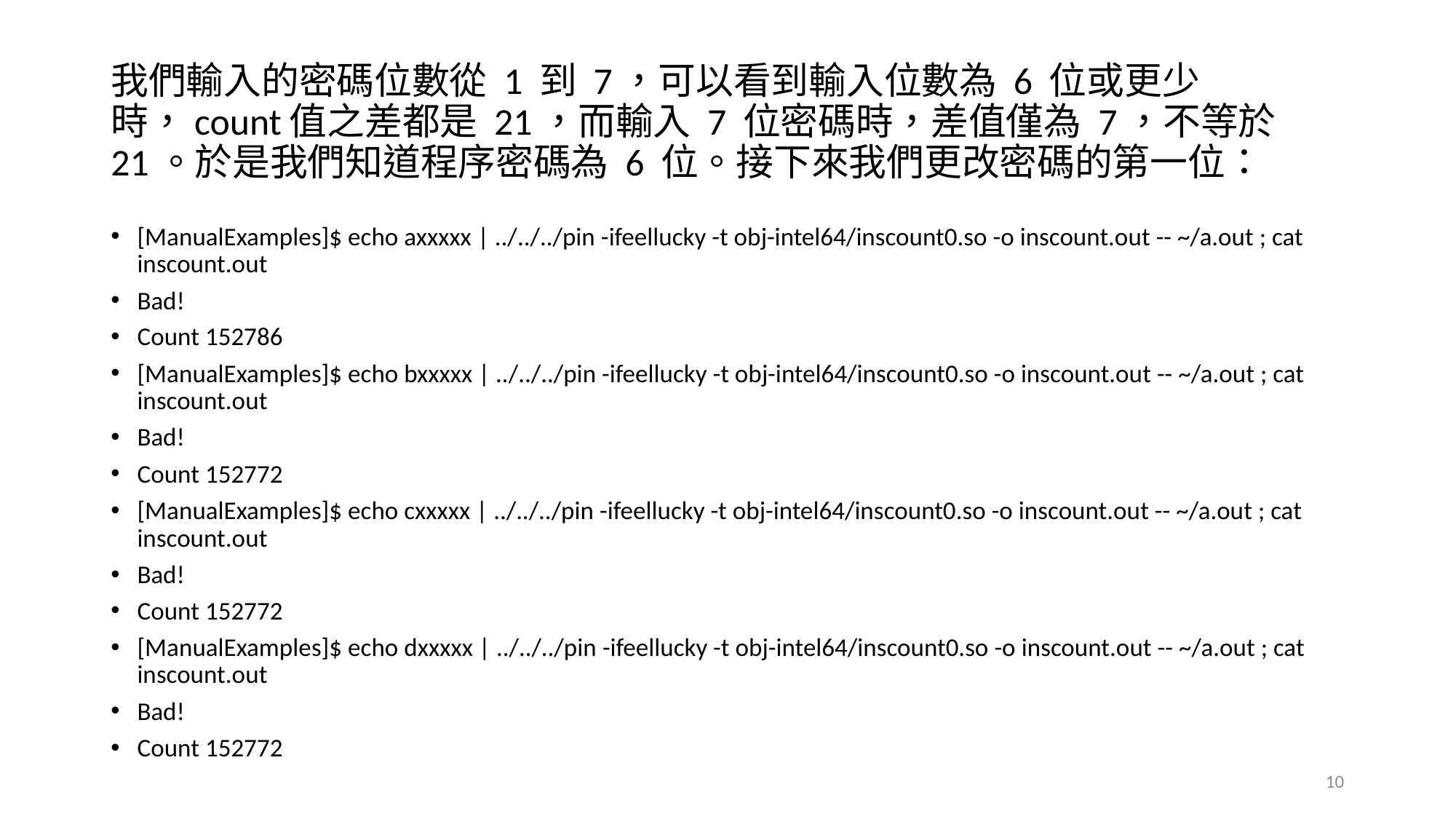

# 我們輸入的密碼位數從 1 到 7，可以看到輸入位數為 6 位或更少時，count值之差都是 21，而輸入 7 位密碼時，差值僅為 7，不等於 21。於是我們知道程序密碼為 6 位。接下來我們更改密碼的第一位：
[ManualExamples]$ echo axxxxx | ../../../pin -ifeellucky -t obj-intel64/inscount0.so -o inscount.out -- ~/a.out ; cat inscount.out
Bad!
Count 152786
[ManualExamples]$ echo bxxxxx | ../../../pin -ifeellucky -t obj-intel64/inscount0.so -o inscount.out -- ~/a.out ; cat inscount.out
Bad!
Count 152772
[ManualExamples]$ echo cxxxxx | ../../../pin -ifeellucky -t obj-intel64/inscount0.so -o inscount.out -- ~/a.out ; cat inscount.out
Bad!
Count 152772
[ManualExamples]$ echo dxxxxx | ../../../pin -ifeellucky -t obj-intel64/inscount0.so -o inscount.out -- ~/a.out ; cat inscount.out
Bad!
Count 152772
10